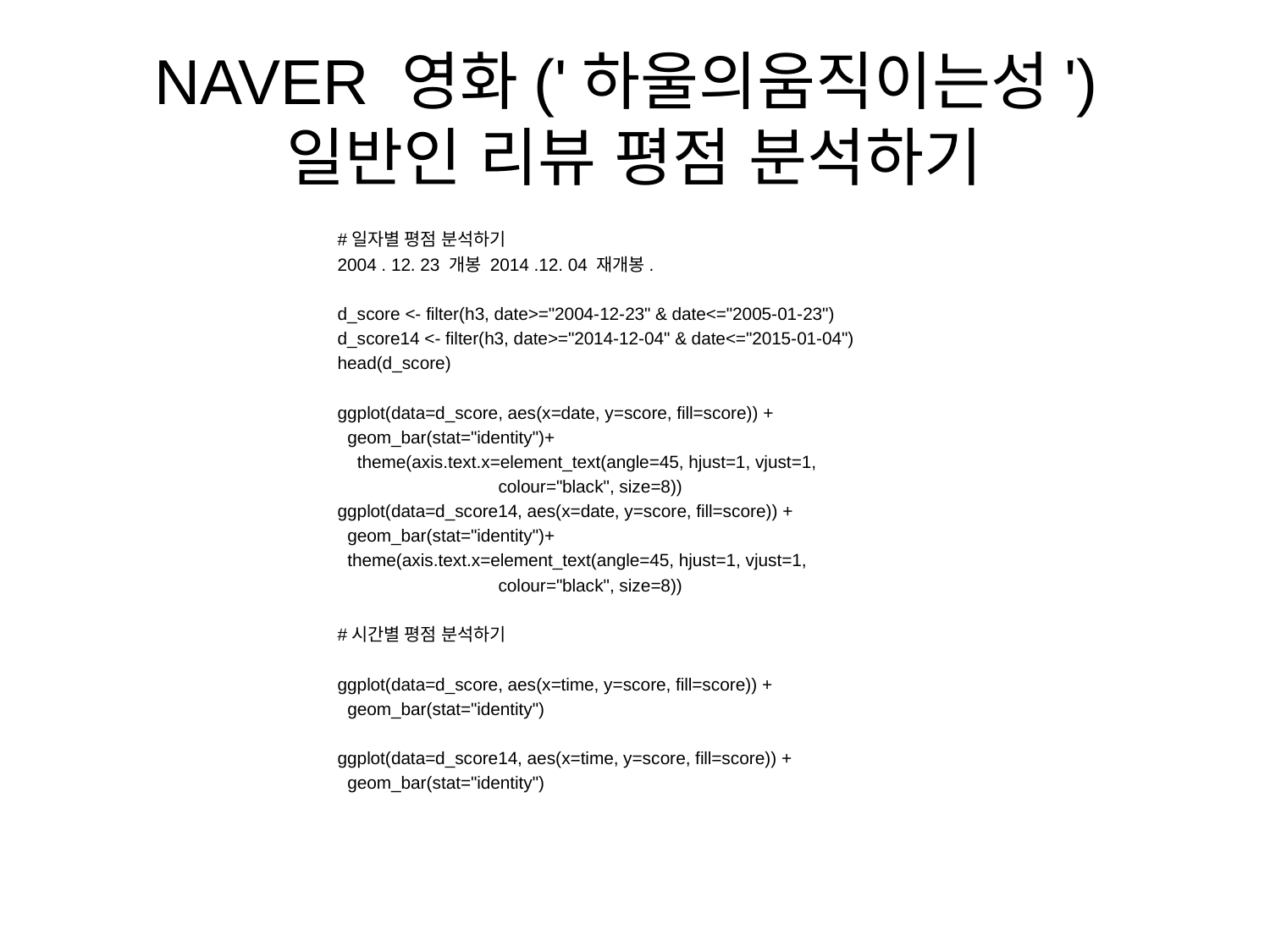

# NAVER 영화('하울의움직이는성') 일반인 리뷰 평점 분석하기
#일자별 평점 분석하기
2004 . 12. 23 개봉 2014 .12. 04 재개봉.

d_score <- filter(h3, date>="2004-12-23" & date<="2005-01-23")
d_score14 <- filter(h3, date>="2014-12-04" & date<="2015-01-04")
head(d_score)

ggplot(data=d_score, aes(x=date, y=score, fill=score)) +
  geom_bar(stat="identity")+
    theme(axis.text.x=element_text(angle=45, hjust=1, vjust=1,
                                 colour="black", size=8))
ggplot(data=d_score14, aes(x=date, y=score, fill=score)) +
  geom_bar(stat="identity")+
  theme(axis.text.x=element_text(angle=45, hjust=1, vjust=1,
                                 colour="black", size=8))

#시간별 평점 분석하기

ggplot(data=d_score, aes(x=time, y=score, fill=score)) +
  geom_bar(stat="identity")

ggplot(data=d_score14, aes(x=time, y=score, fill=score)) +
  geom_bar(stat="identity")